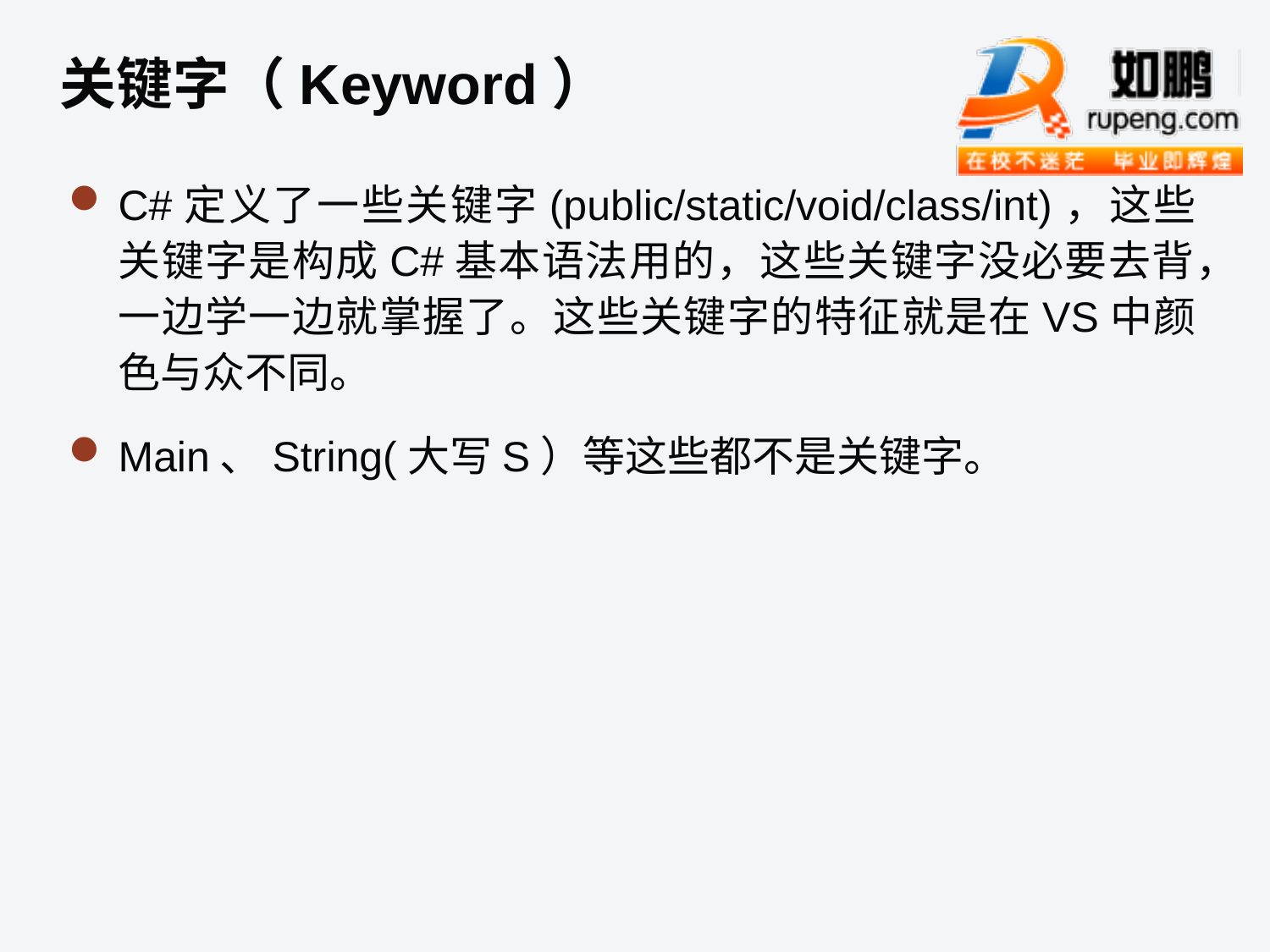

关键字（Keyword）
C#定义了一些关键字(public/static/void/class/int)，这些关键字是构成C#基本语法用的，这些关键字没必要去背，一边学一边就掌握了。这些关键字的特征就是在VS中颜色与众不同。
Main、String(大写S）等这些都不是关键字。